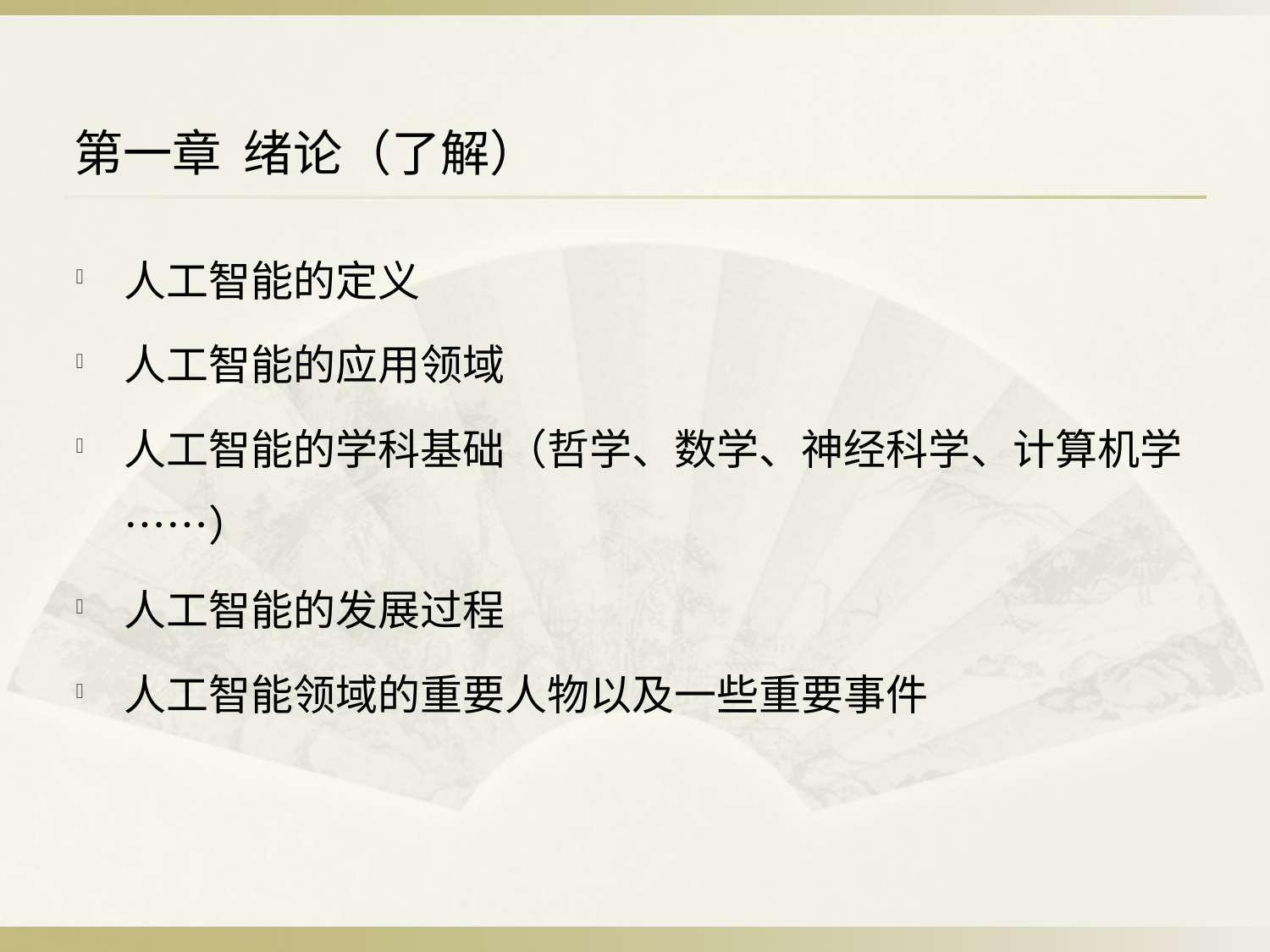

第一章  绪论（了解）
人工智能的定义
人工智能的应用领域
人工智能的学科基础（哲学、数学、神经科学、计算机学……）
人工智能的发展过程
人工智能领域的重要人物以及一些重要事件